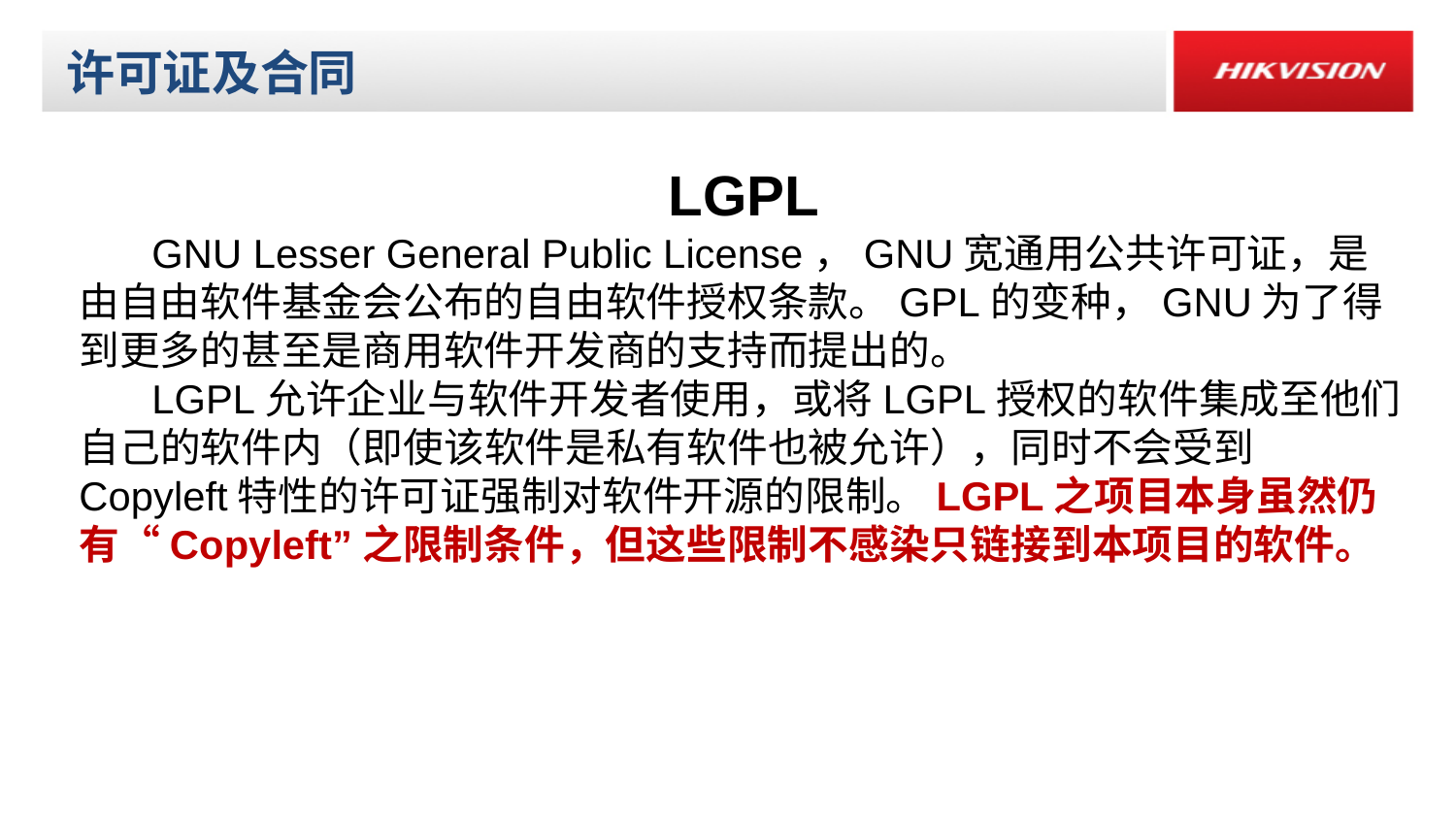

# 许可证及合同
LGPL
GNU Lesser General Public License，GNU宽通用公共许可证，是由自由软件基金会公布的自由软件授权条款。GPL的变种，GNU为了得到更多的甚至是商用软件开发商的支持而提出的。
LGPL允许企业与软件开发者使用，或将LGPL授权的软件集成至他们自己的软件内（即使该软件是私有软件也被允许），同时不会受到Copyleft特性的许可证强制对软件开源的限制。LGPL之项目本身虽然仍有“Copyleft”之限制条件，但这些限制不感染只链接到本项目的软件。